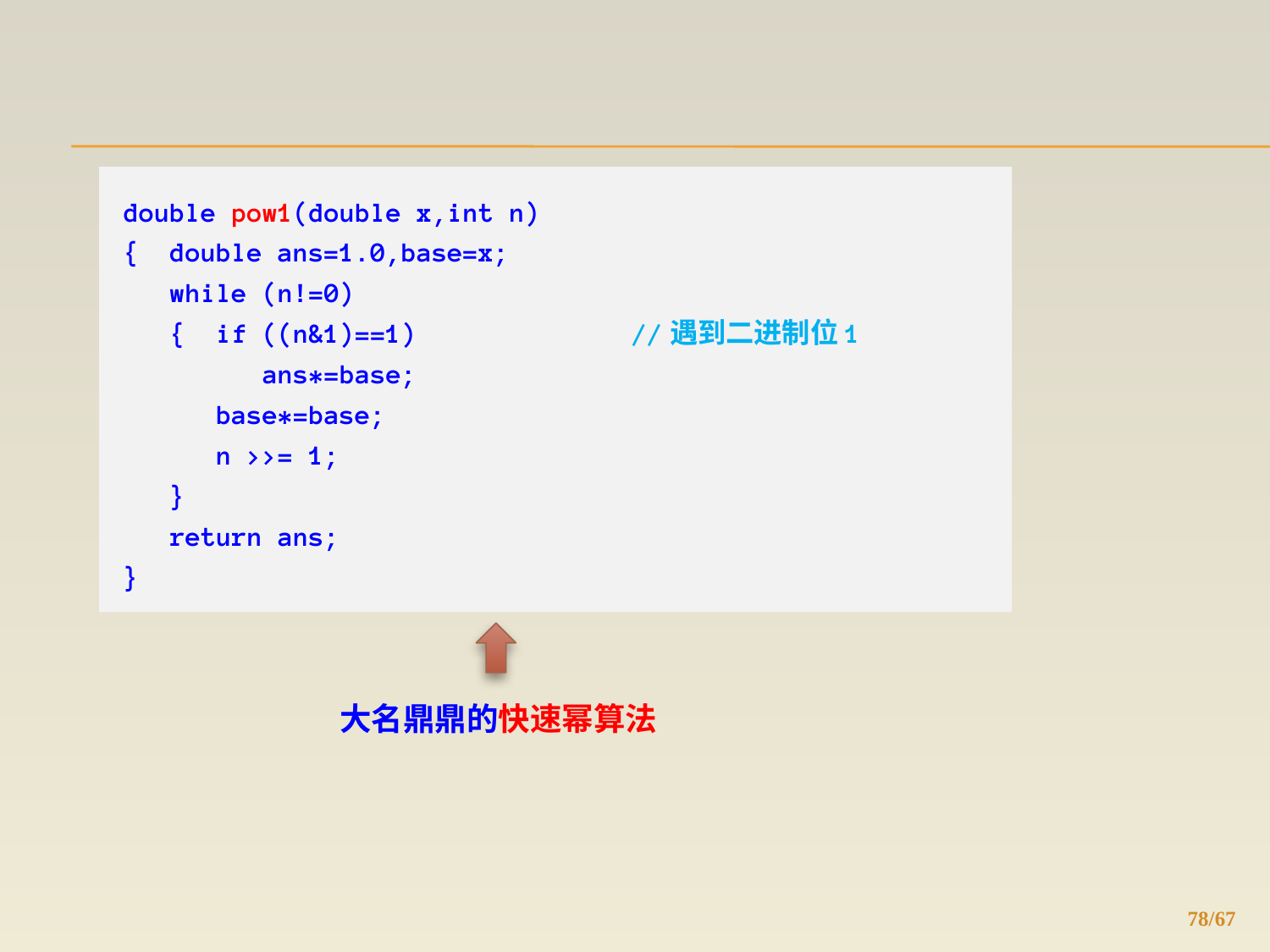

double pow1(double x,int n)
{  double ans=1.0,base=x;
   while (n!=0)
   {  if ((n&1)==1)		//遇到二进制位1
         ans*=base;
      base*=base;
      n >>= 1;
   }
   return ans;
}

大名鼎鼎的快速幂算法
78/67